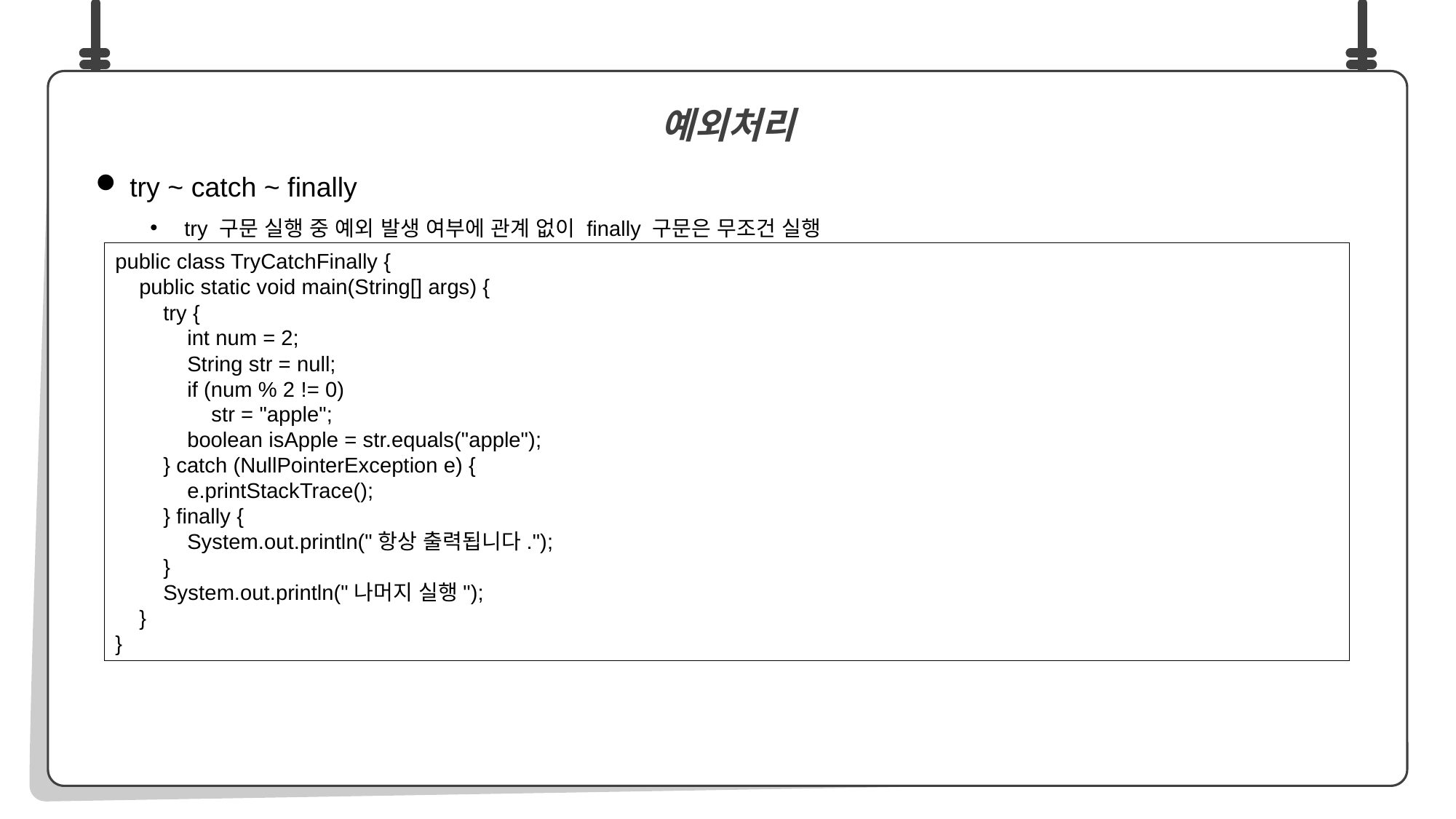

try ~ catch ~ finally
try 구문 실행 중 예외 발생 여부에 관계 없이 finally 구문은 무조건 실행
예외처리

public class TryCatchFinally {
    public static void main(String[] args) {
        try {
            int num = 2;
            String str = null;
            if (num % 2 != 0)
                str = "apple";
            boolean isApple = str.equals("apple");
        } catch (NullPointerException e) {
            e.printStackTrace();
        } finally {
            System.out.println("항상 출력됩니다.");
        }
        System.out.println("나머지 실행");
    }
}